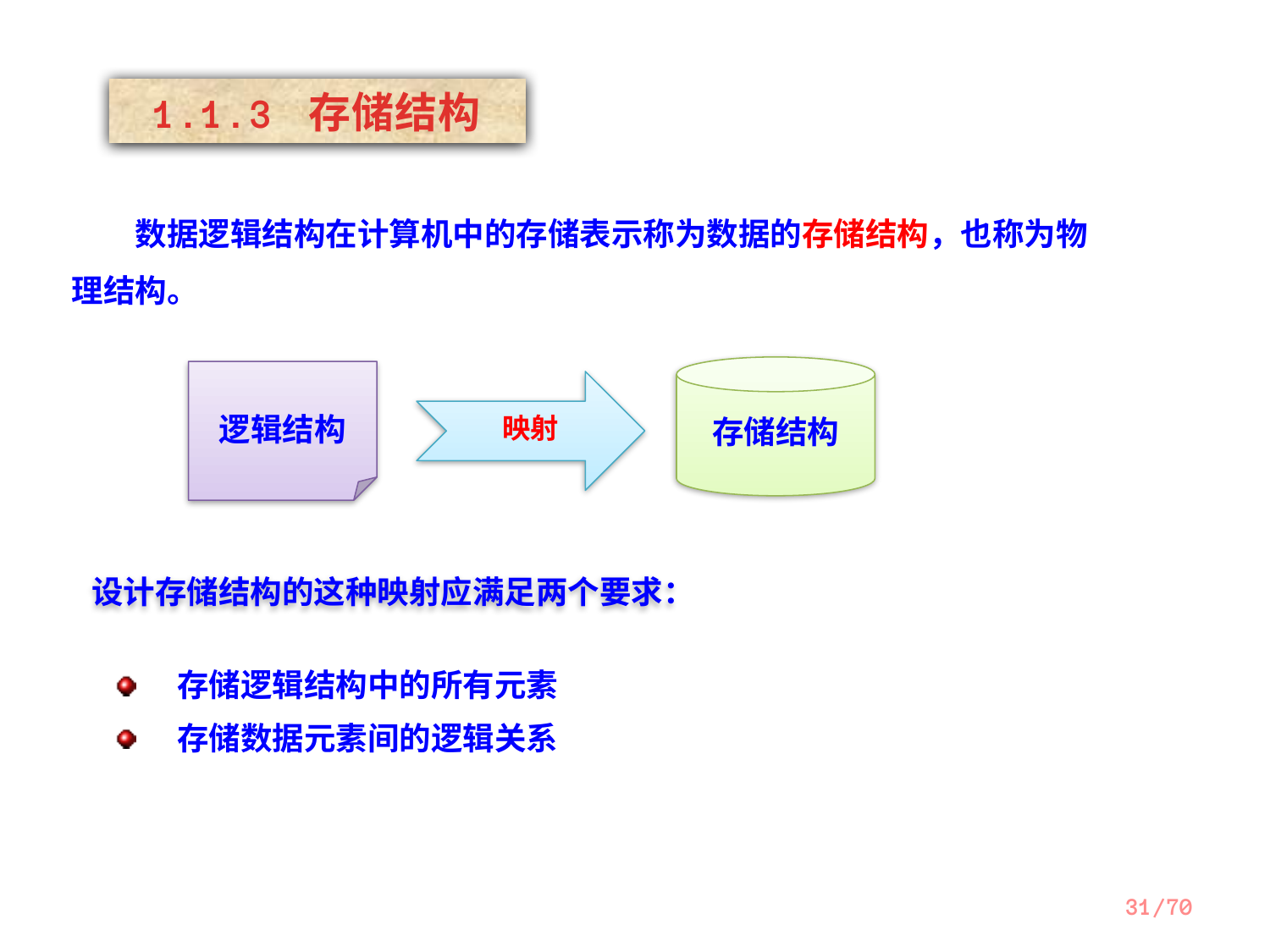

1.1.3 存储结构
　　数据逻辑结构在计算机中的存储表示称为数据的存储结构，也称为物理结构。
存储结构
逻辑结构
映射
设计存储结构的这种映射应满足两个要求：
存储逻辑结构中的所有元素
存储数据元素间的逻辑关系
31/70